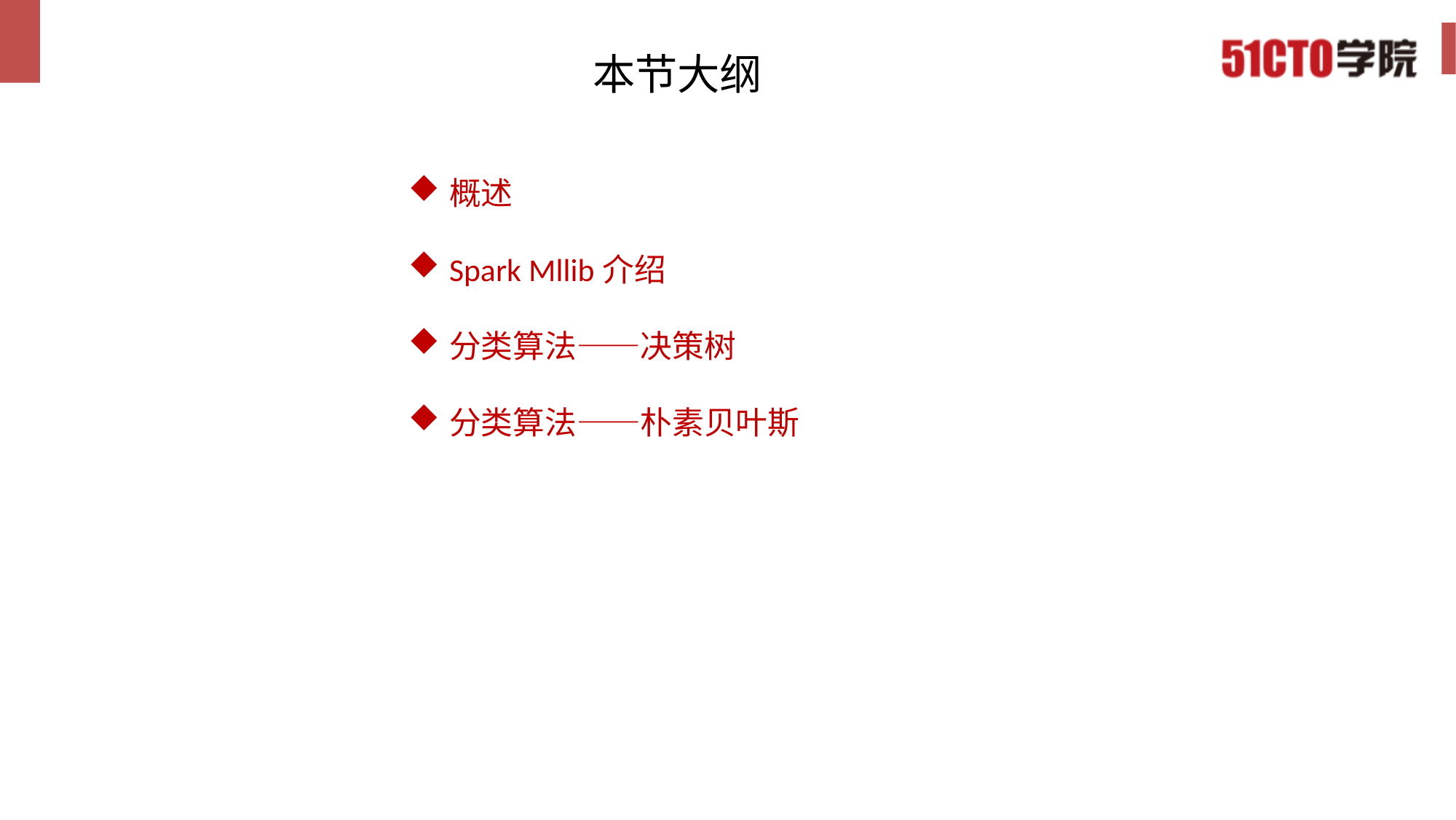

# 本节大纲
概述

Spark Mllib介绍

分类算法——决策树

分类算法——朴素贝叶斯